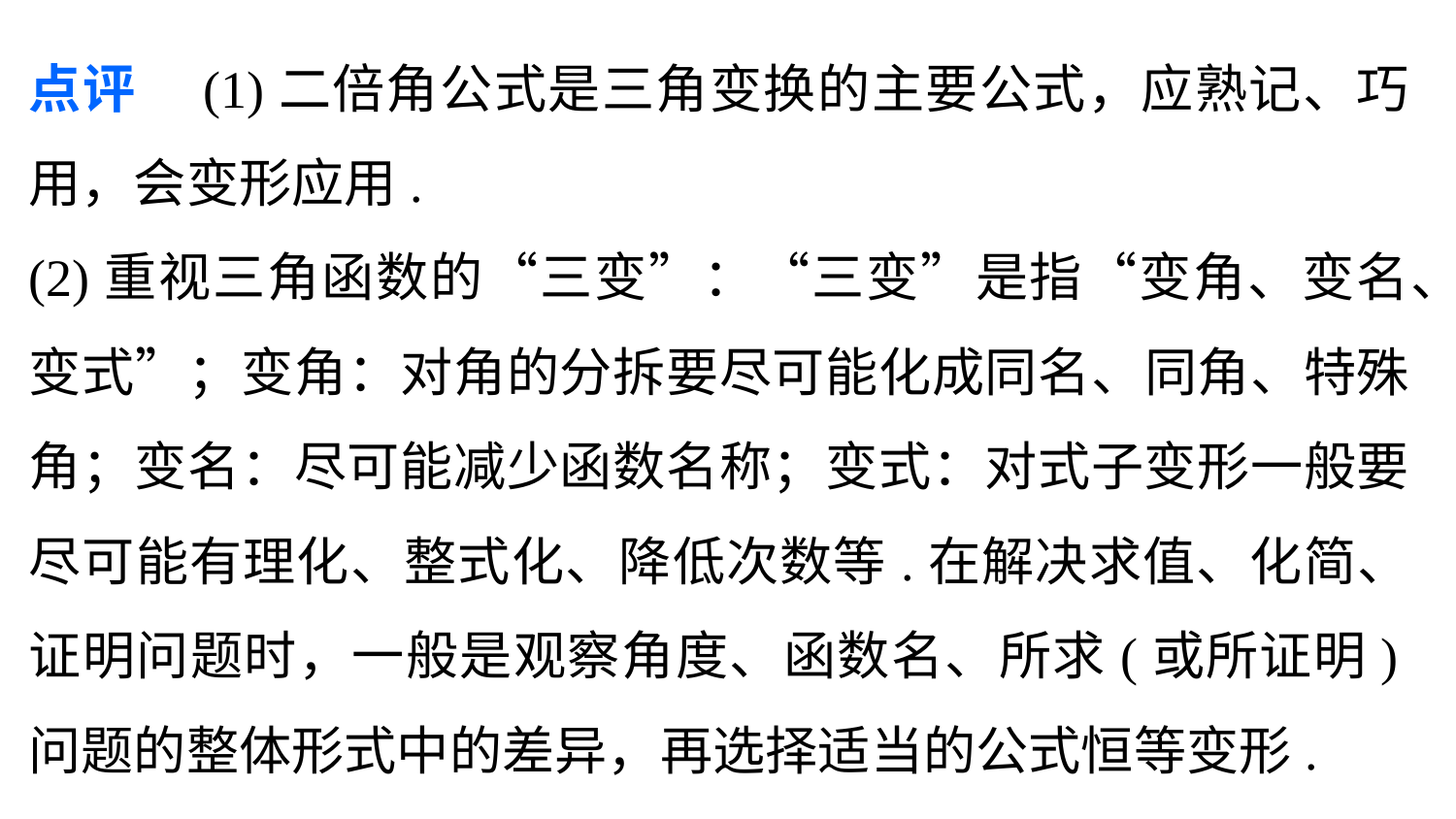

点评　(1)二倍角公式是三角变换的主要公式，应熟记、巧用，会变形应用.
(2)重视三角函数的“三变”：“三变”是指“变角、变名、变式”；变角：对角的分拆要尽可能化成同名、同角、特殊角；变名：尽可能减少函数名称；变式：对式子变形一般要尽可能有理化、整式化、降低次数等.在解决求值、化简、证明问题时，一般是观察角度、函数名、所求(或所证明)问题的整体形式中的差异，再选择适当的公式恒等变形.